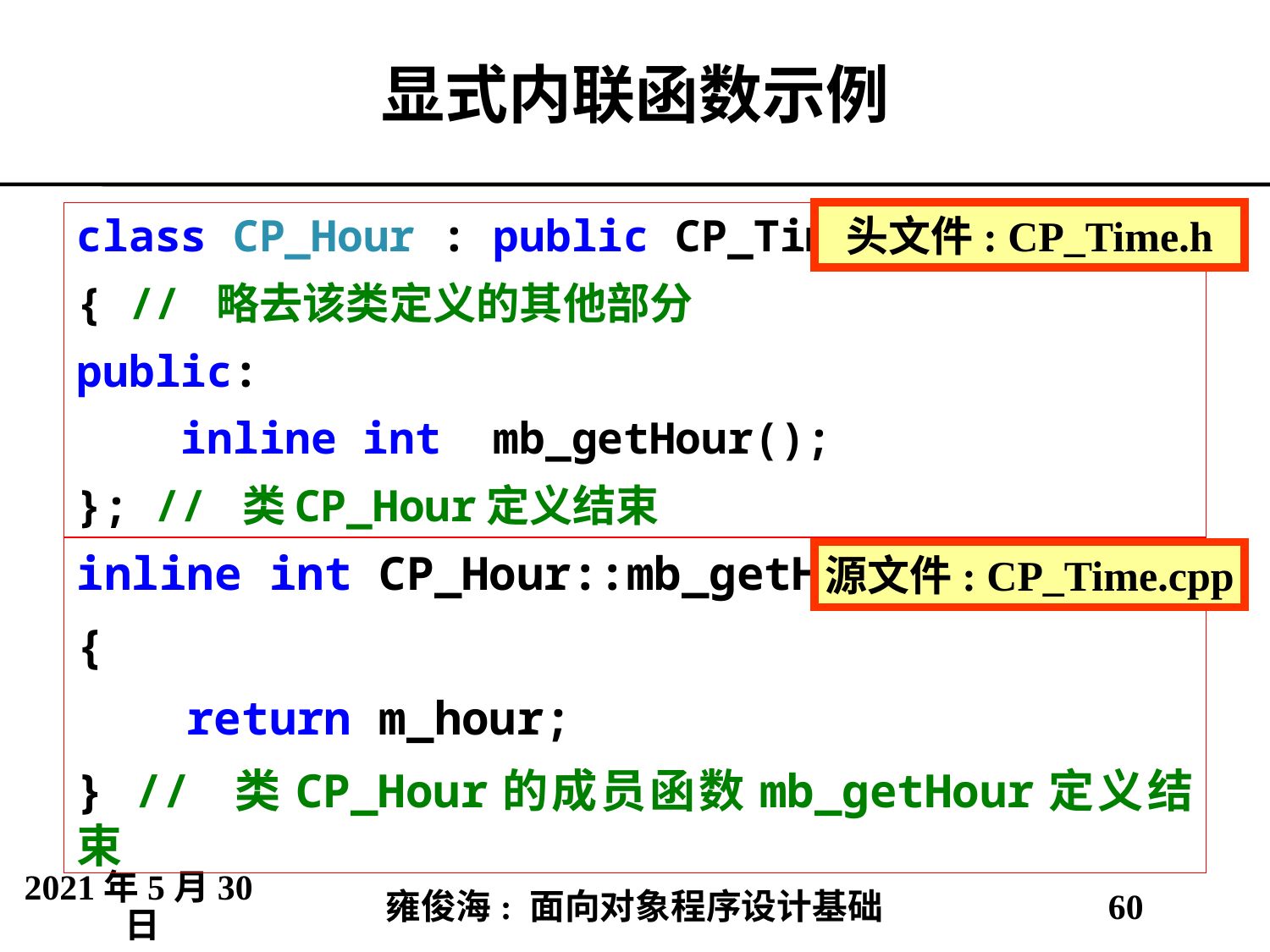

# 显式内联函数示例

头文件: CP_Time.h
class CP_Hour : public CP_Time
{ // 略去该类定义的其他部分
public:
    inline int  mb_getHour();
}; // 类CP_Hour定义结束
inline int CP_Hour::mb_getHour()
{
    return m_hour;
} // 类CP_Hour的成员函数mb_getHour定义结束
源文件: CP_Time.cpp
2021年5月30日
雍俊海: 面向对象程序设计基础
60